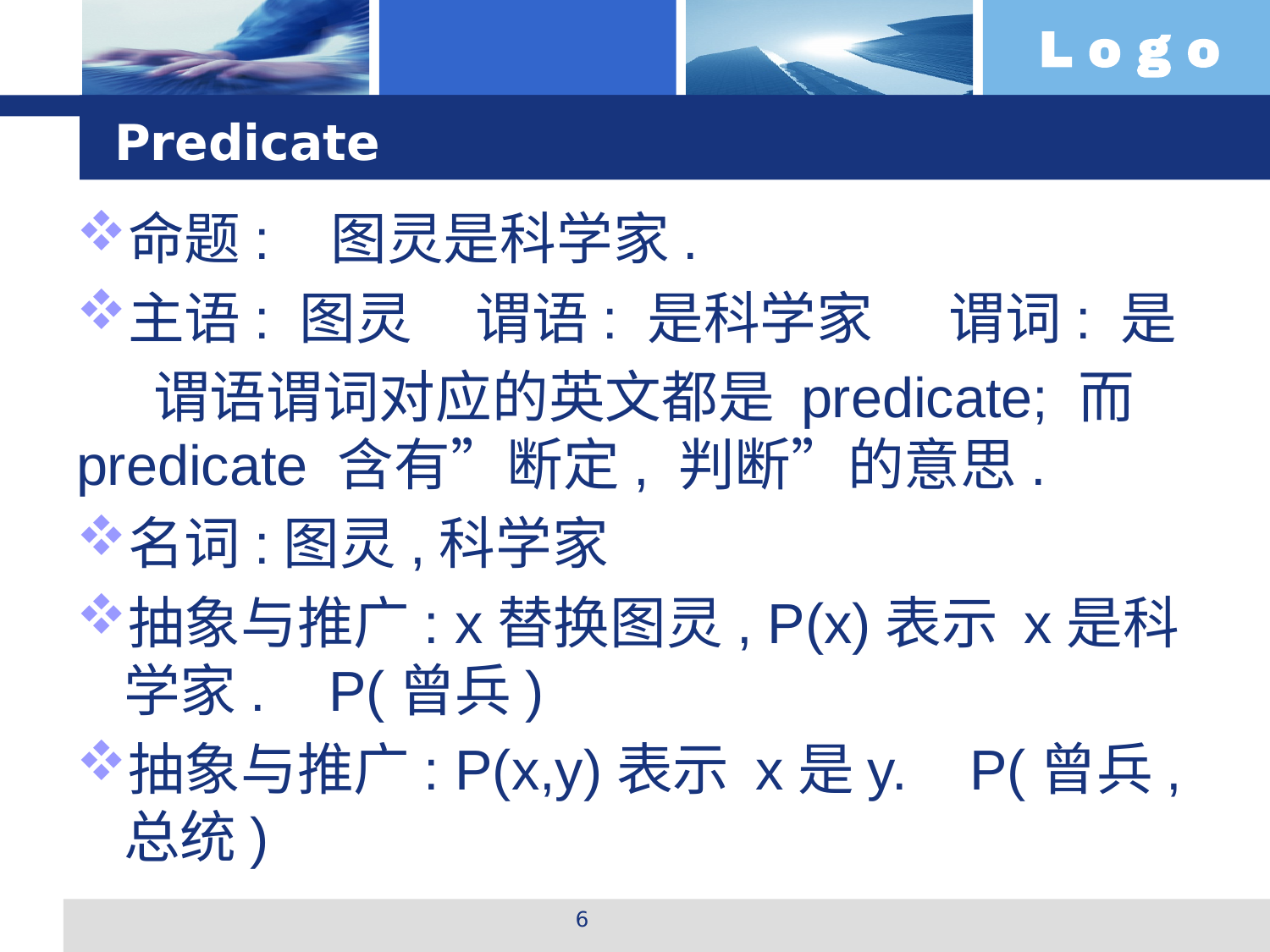

# Predicate
命题:   图灵是科学家.
主语: 图灵     谓语: 是科学家      谓词: 是
     谓语谓词对应的英文都是 predicate; 而predicate 含有”断定, 判断”的意思.
名词:图灵,科学家
抽象与推广: x替换图灵, P(x)表示 x是科学家.    P(曾兵)
抽象与推广: P(x,y)表示 x是y.    P(曾兵, 总统)

6